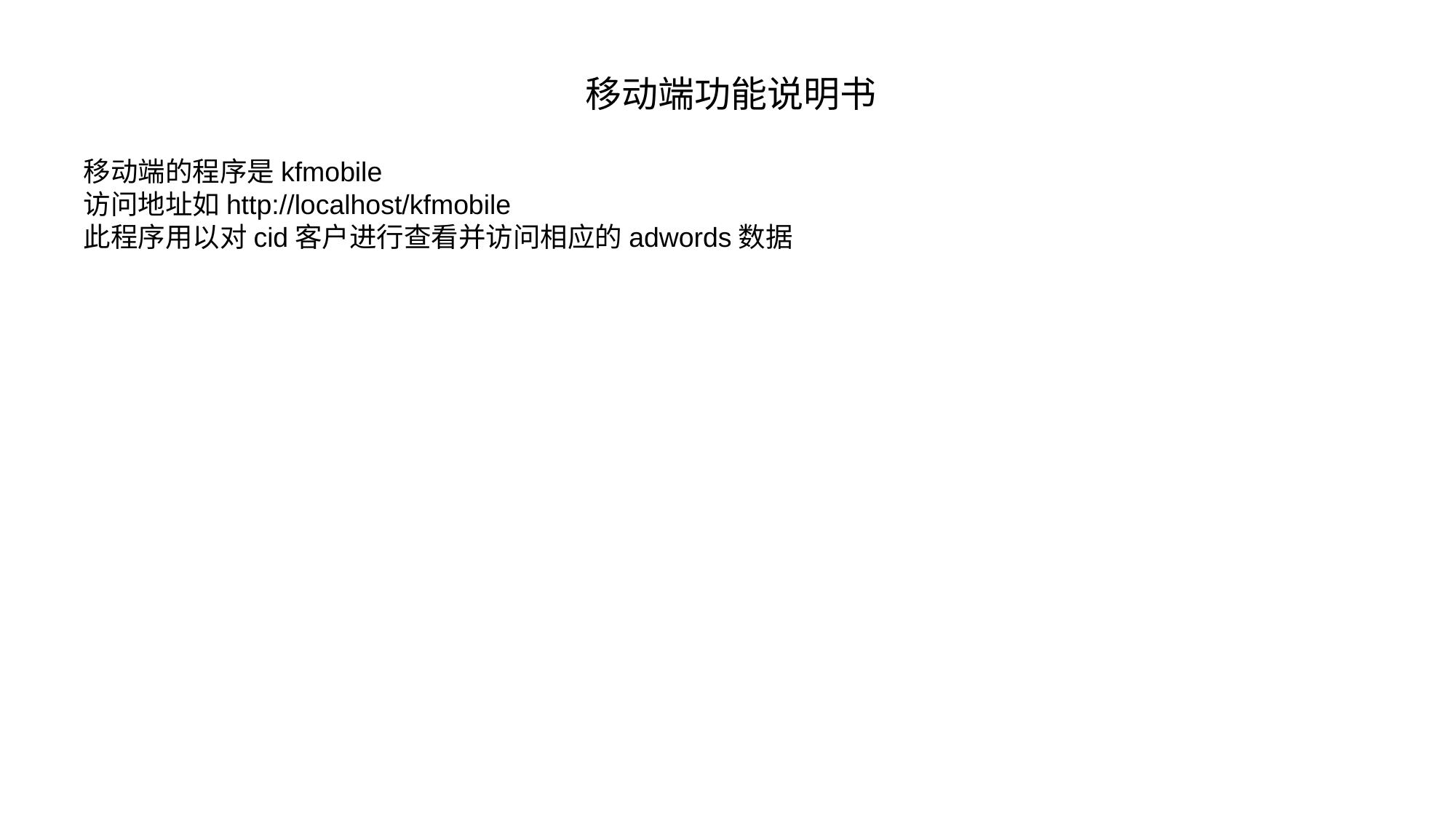

移动端功能说明书
移动端的程序是kfmobile
访问地址如http://localhost/kfmobile
此程序用以对cid客户进行查看并访问相应的adwords数据